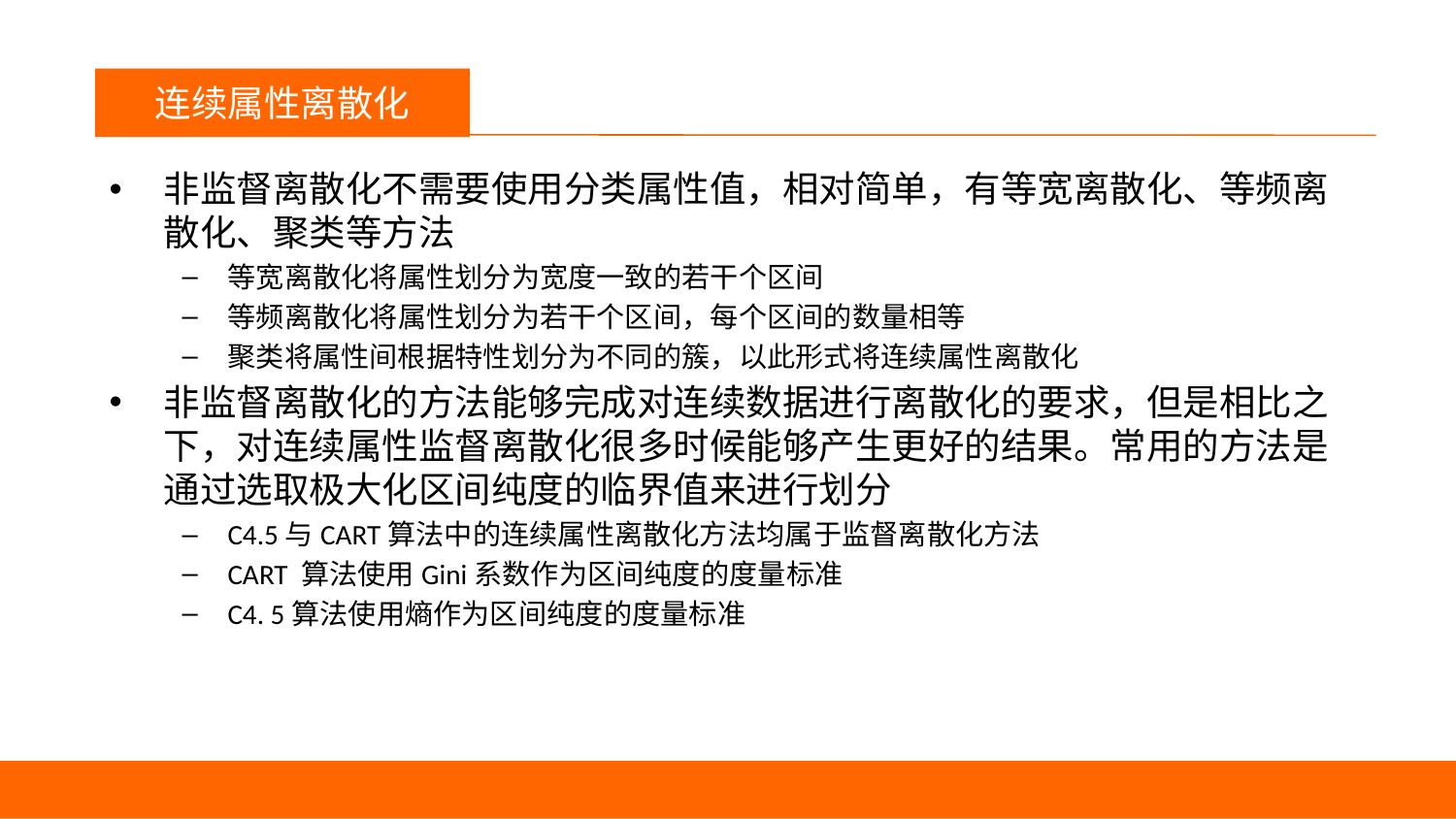

议程
连续属性离散化

非监督离散化不需要使用分类属性值，相对简单，有等宽离散化、等频离散化、聚类等方法
等宽离散化将属性划分为宽度一致的若干个区间
等频离散化将属性划分为若干个区间，每个区间的数量相等
聚类将属性间根据特性划分为不同的簇，以此形式将连续属性离散化
非监督离散化的方法能够完成对连续数据进行离散化的要求，但是相比之下，对连续属性监督离散化很多时候能够产生更好的结果。常用的方法是通过选取极大化区间纯度的临界值来进行划分
C4.5与CART算法中的连续属性离散化方法均属于监督离散化方法
CART 算法使用Gini系数作为区间纯度的度量标准
C4. 5算法使用熵作为区间纯度的度量标准